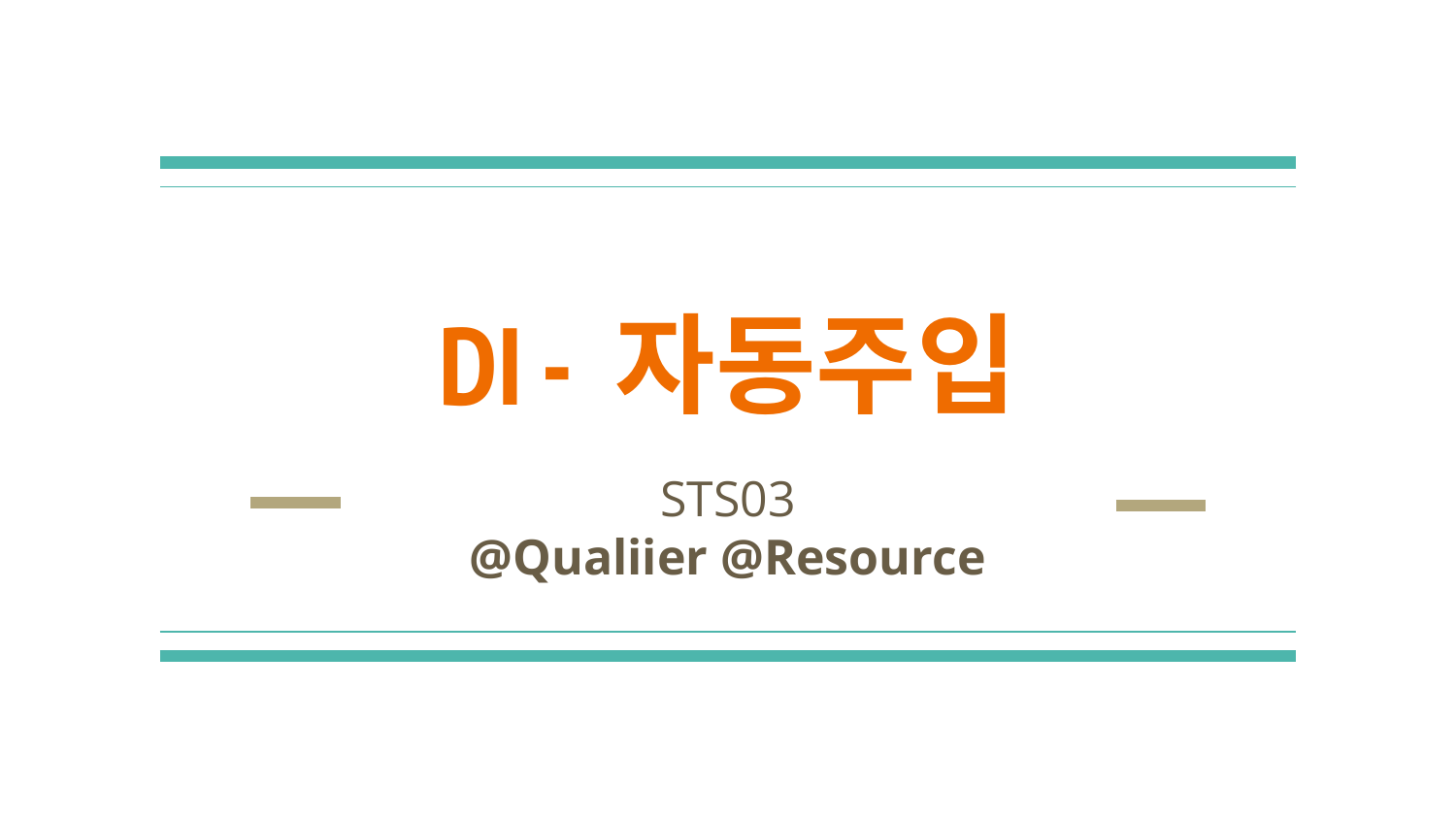

# DI - 자동주입
STS03
@Qualiier @Resource